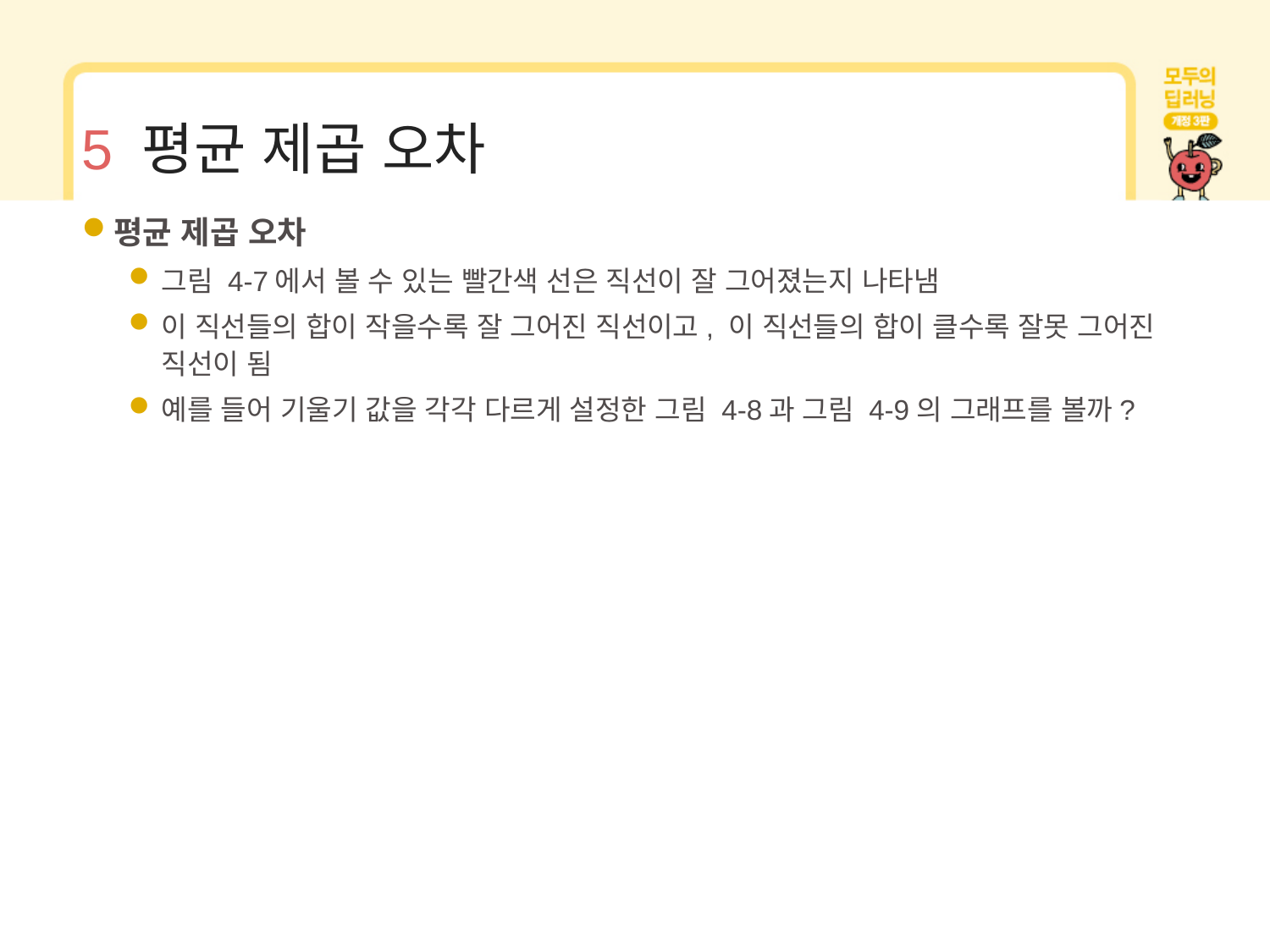

# 5 평균 제곱 오차
평균 제곱 오차
그림 4-7에서 볼 수 있는 빨간색 선은 직선이 잘 그어졌는지 나타냄
이 직선들의 합이 작을수록 잘 그어진 직선이고, 이 직선들의 합이 클수록 잘못 그어진 직선이 됨
예를 들어 기울기 값을 각각 다르게 설정한 그림 4-8과 그림 4-9의 그래프를 볼까?